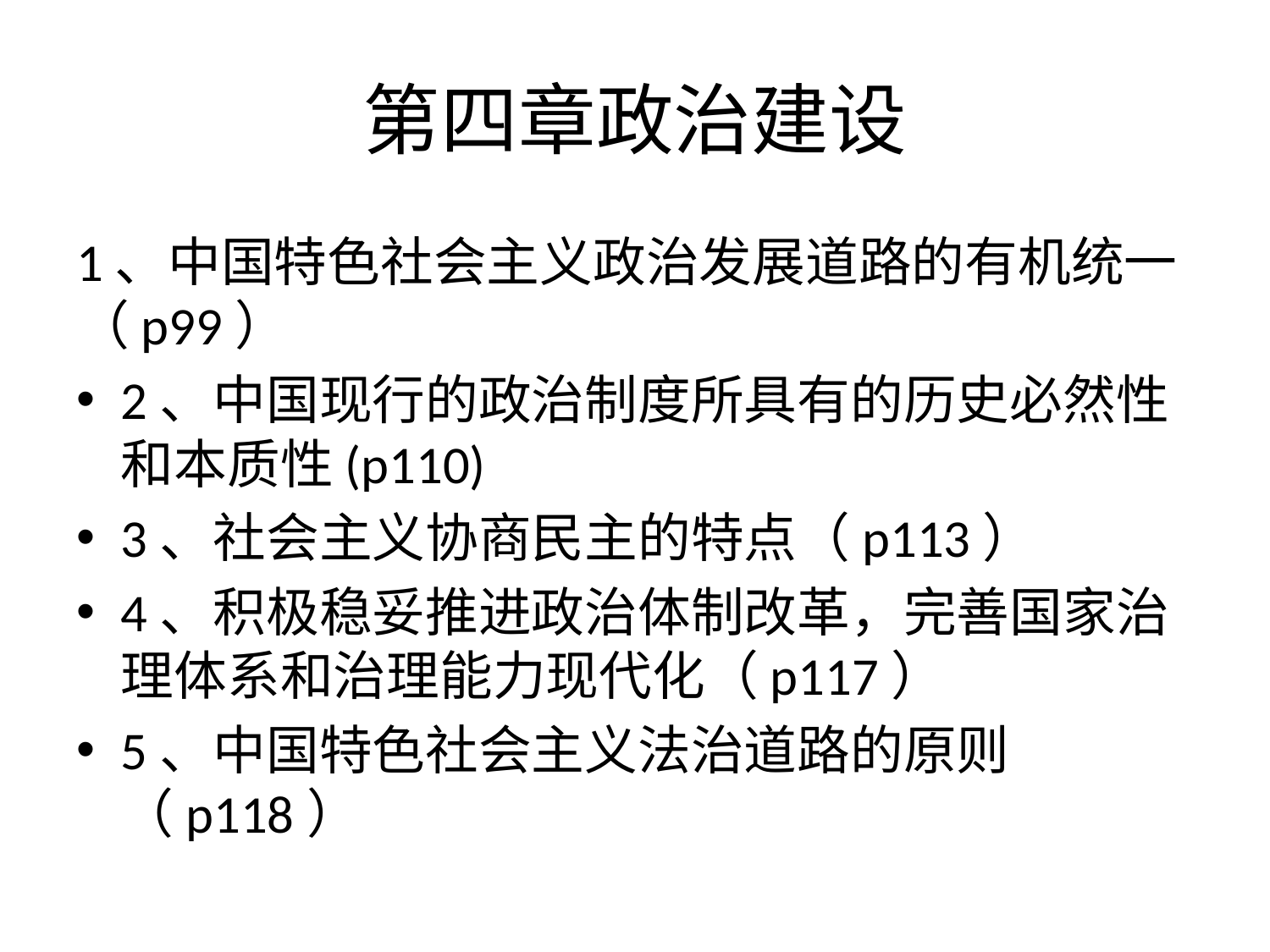

# 第四章政治建设
1、中国特色社会主义政治发展道路的有机统一（p99）
2、中国现行的政治制度所具有的历史必然性和本质性(p110)
3、社会主义协商民主的特点（p113）
4、积极稳妥推进政治体制改革，完善国家治理体系和治理能力现代化（p117）
5、中国特色社会主义法治道路的原则（p118）